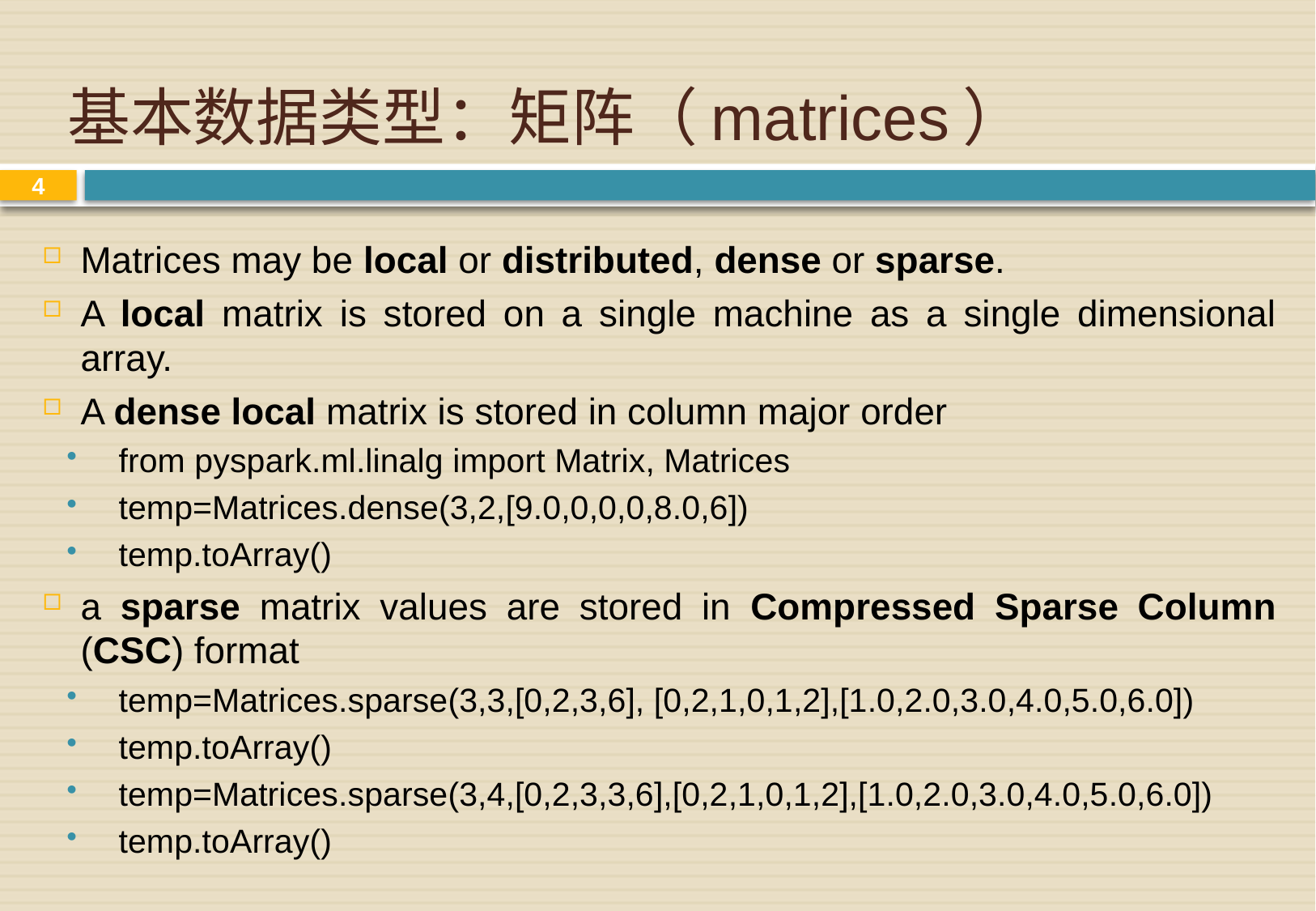

# 基本数据类型：矩阵（matrices）
4
Matrices may be local or distributed, dense or sparse.
A local matrix is stored on a single machine as a single dimensional array.
A dense local matrix is stored in column major order
from pyspark.ml.linalg import Matrix, Matrices
temp=Matrices.dense(3,2,[9.0,0,0,0,8.0,6])
temp.toArray()
a sparse matrix values are stored in Compressed Sparse Column (CSC) format
temp=Matrices.sparse(3,3,[0,2,3,6], [0,2,1,0,1,2],[1.0,2.0,3.0,4.0,5.0,6.0])
temp.toArray()
temp=Matrices.sparse(3,4,[0,2,3,3,6],[0,2,1,0,1,2],[1.0,2.0,3.0,4.0,5.0,6.0])
temp.toArray()